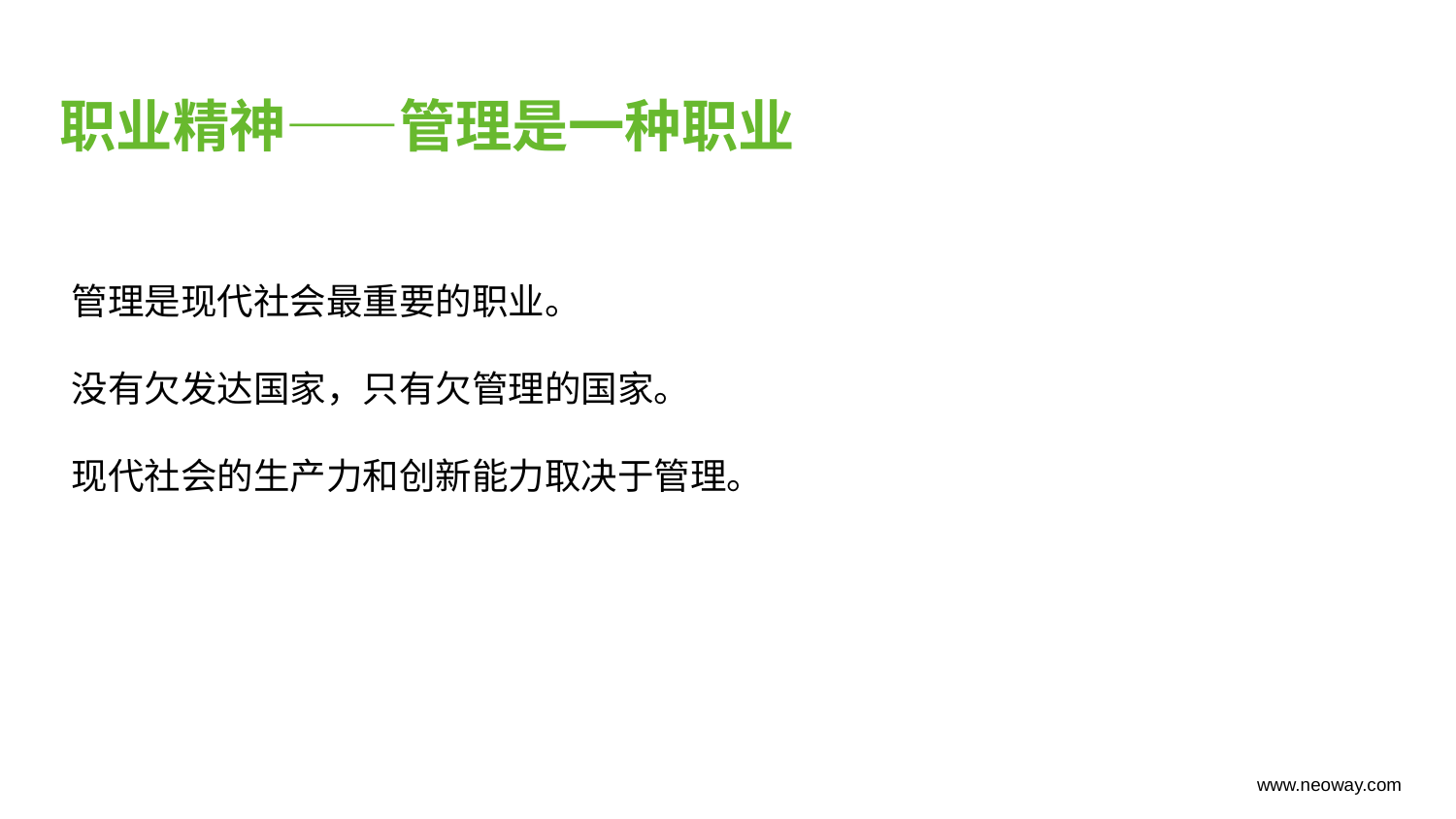

职业精神——管理是一种职业
管理是现代社会最重要的职业。
没有欠发达国家，只有欠管理的国家。
现代社会的生产力和创新能力取决于管理。